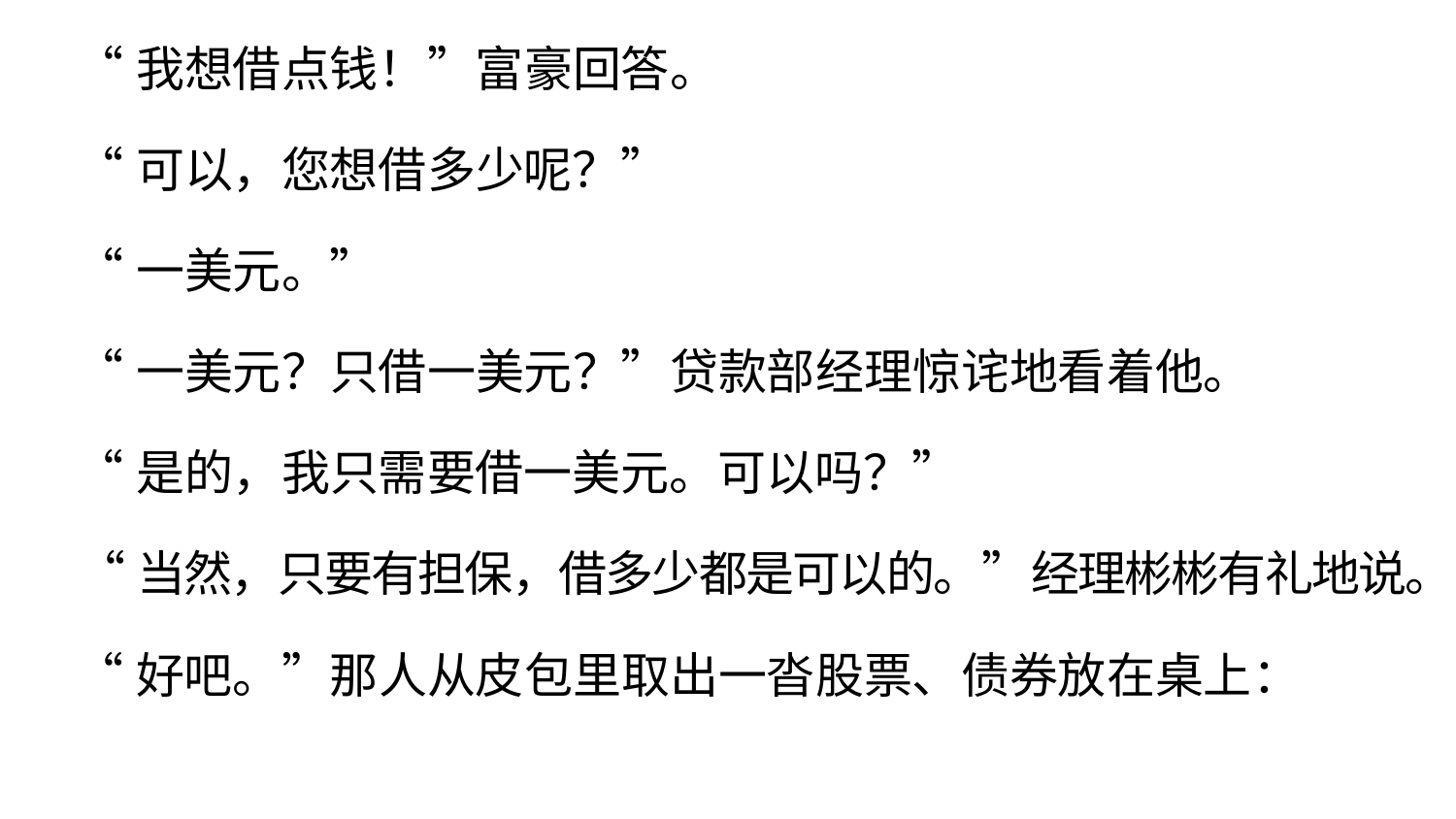

“我想借点钱！”富豪回答。
   “可以，您想借多少呢？”
   “一美元。”
   “一美元？只借一美元？”贷款部经理惊诧地看着他。
   “是的，我只需要借一美元。可以吗？”
   “当然，只要有担保，借多少都是可以的。”经理彬彬有礼地说。
   “好吧。”那人从皮包里取出一沓股票、债券放在桌上：